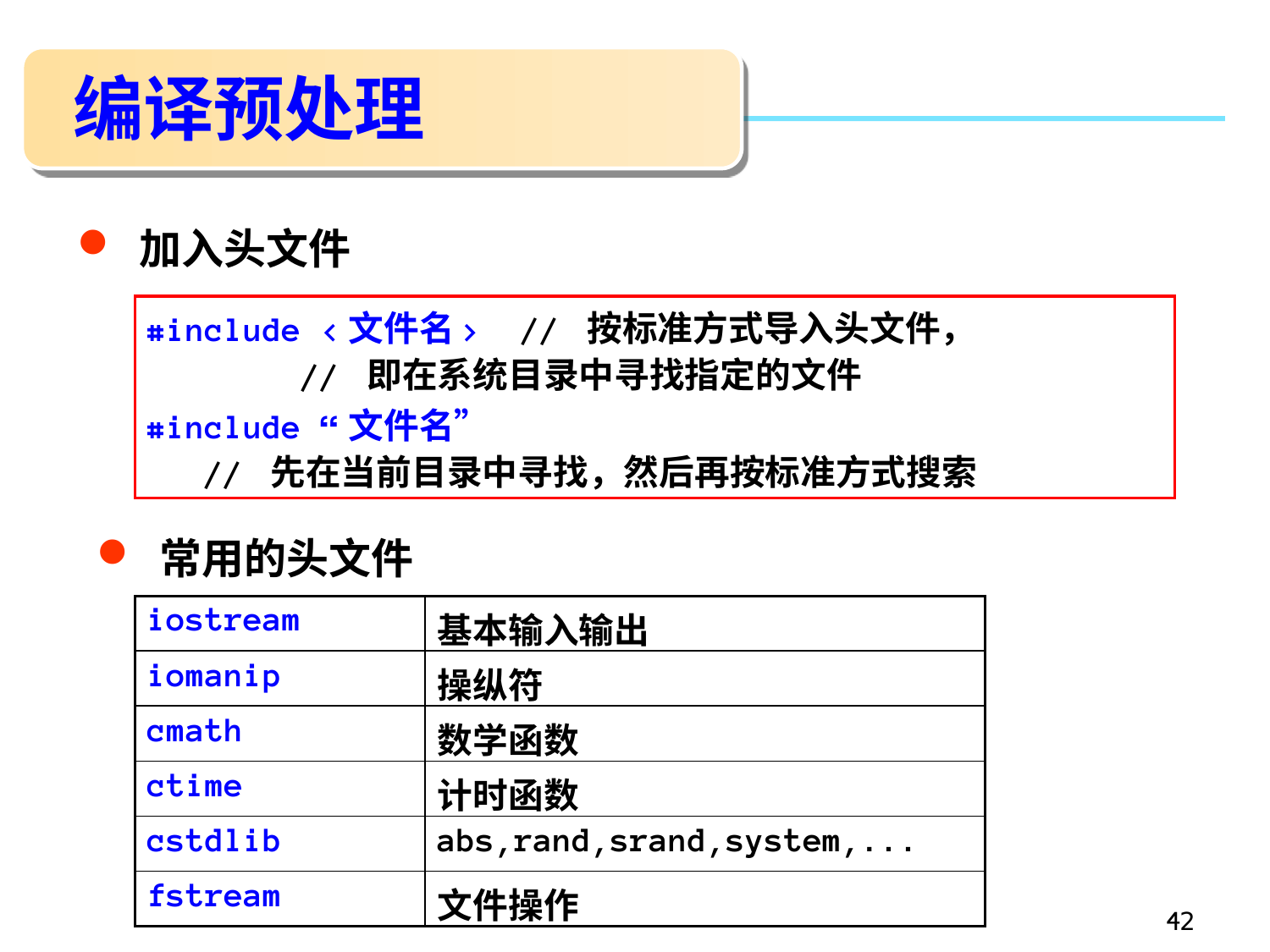

# 编译预处理
 加入头文件
#include <文件名>  // 按标准方式导入头文件，
                  // 即在系统目录中寻找指定的文件
#include “文件名”
      // 先在当前目录中寻找，然后再按标准方式搜索
 常用的头文件
| iostream | 基本输入输出 |
| --- | --- |
| iomanip | 操纵符 |
| cmath | 数学函数 |
| ctime | 计时函数 |
| cstdlib | abs,rand,srand,system,... |
| fstream | 文件操作 |
42